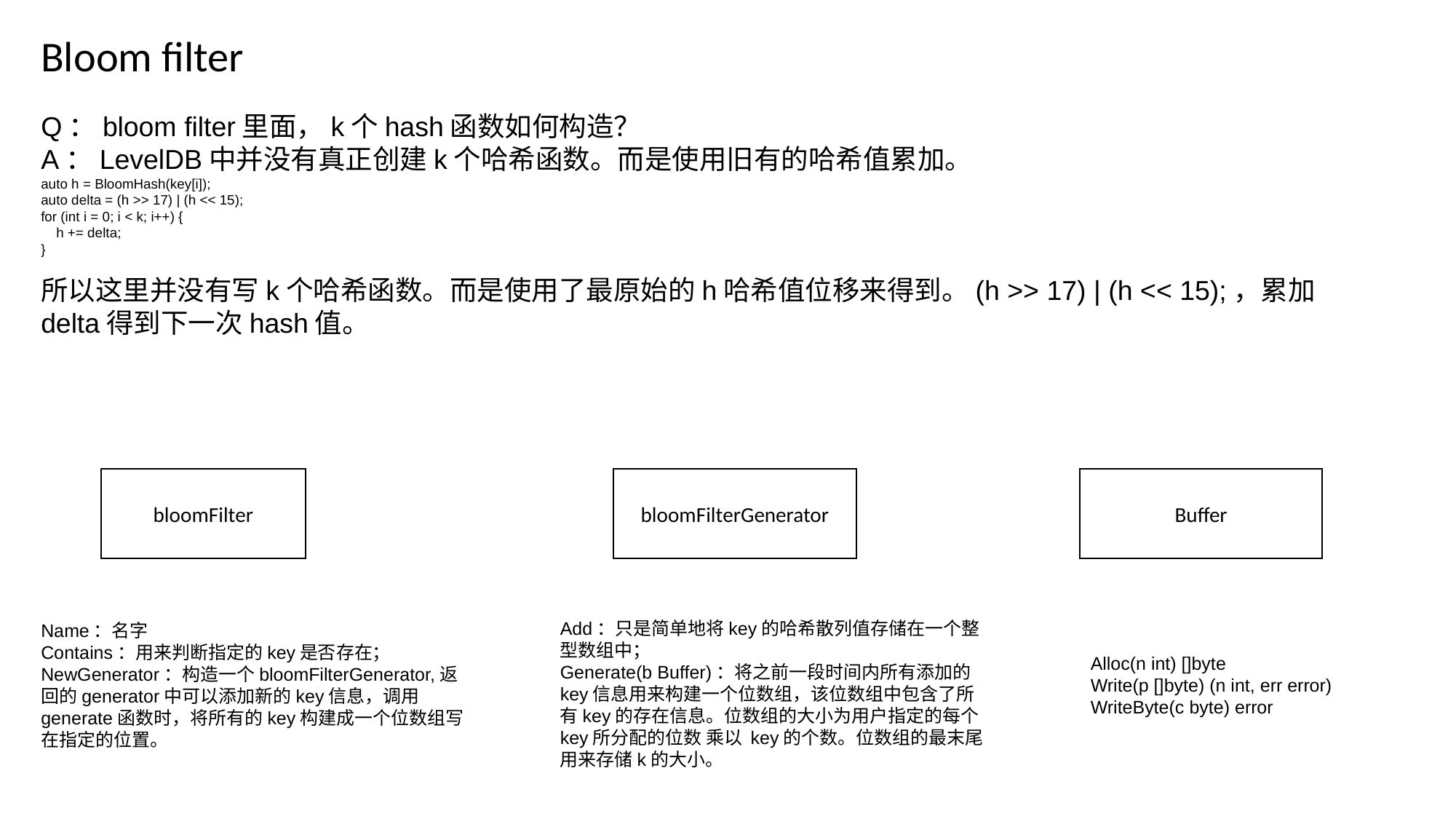

Bloom filter
Q：bloom filter里面，k个hash函数如何构造？
A：LevelDB中并没有真正创建k个哈希函数。而是使用旧有的哈希值累加。
auto h = BloomHash(key[i]);
auto delta = (h >> 17) | (h << 15);
for (int i = 0; i < k; i++) {
    h += delta;
}

所以这里并没有写k个哈希函数。而是使用了最原始的h哈希值位移来得到。(h >> 17) | (h << 15);，累加delta得到下一次hash值。
bloomFilter
bloomFilterGenerator
Buffer
Add：只是简单地将key的哈希散列值存储在一个整型数组中；
Generate(b Buffer)：将之前一段时间内所有添加的key信息用来构建一个位数组，该位数组中包含了所有key的存在信息。位数组的大小为用户指定的每个key所分配的位数 乘以 key的个数。位数组的最末尾用来存储k的大小。
Name：名字
Contains：用来判断指定的key是否存在；
NewGenerator：构造一个bloomFilterGenerator,返回的generator中可以添加新的key信息，调用generate函数时，将所有的key构建成一个位数组写在指定的位置。
Alloc(n int) []byte
Write(p []byte) (n int, err error)
WriteByte(c byte) error